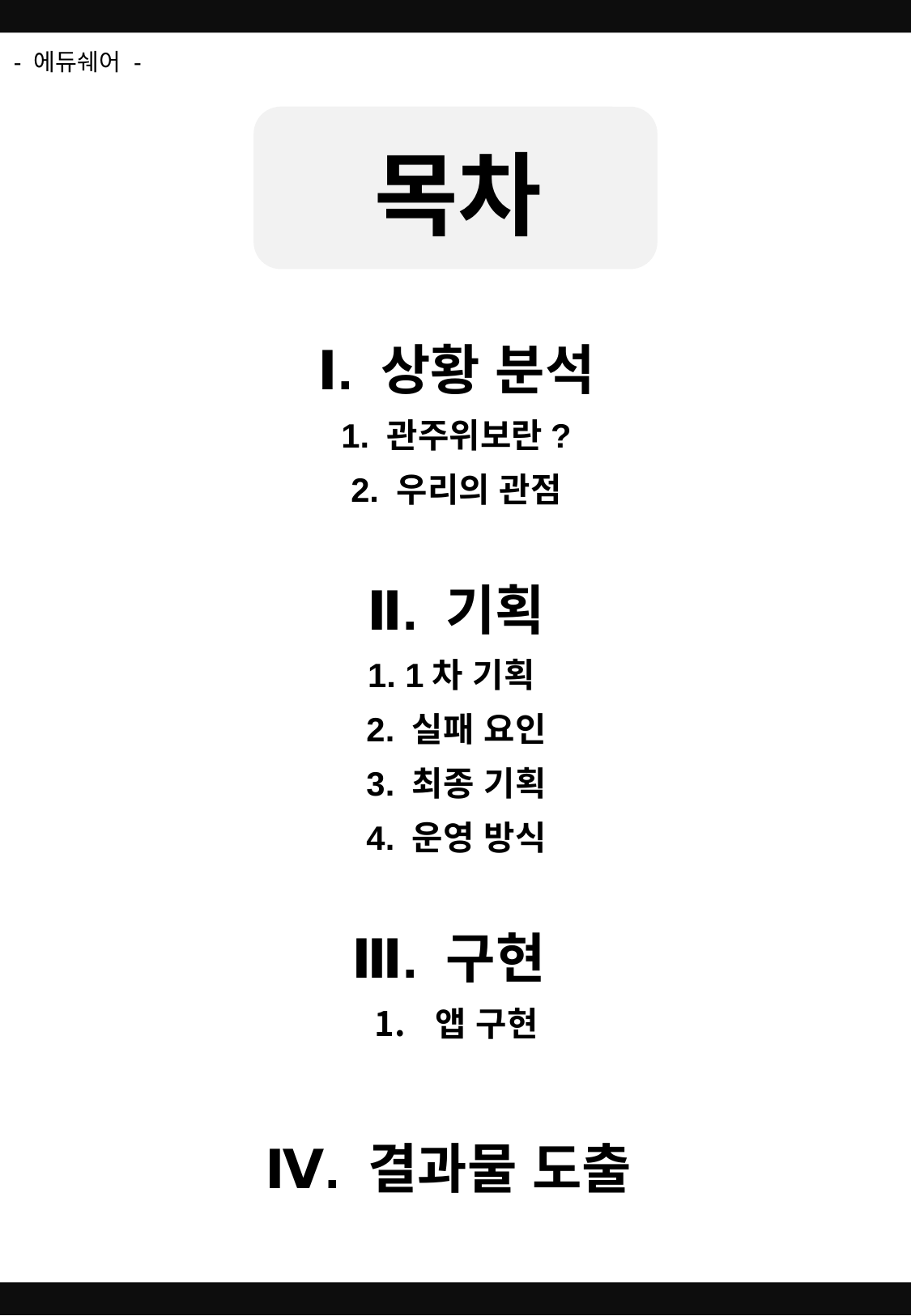

- 에듀쉐어 -

목차
Ⅰ. 상황 분석
1. 관주위보란?
2. 우리의 관점

Ⅱ. 기획
1. 1차 기획
2. 실패 요인
3. 최종 기획
4. 운영 방식

Ⅲ. 구현
앱 구현

Ⅳ. 결과물 도출